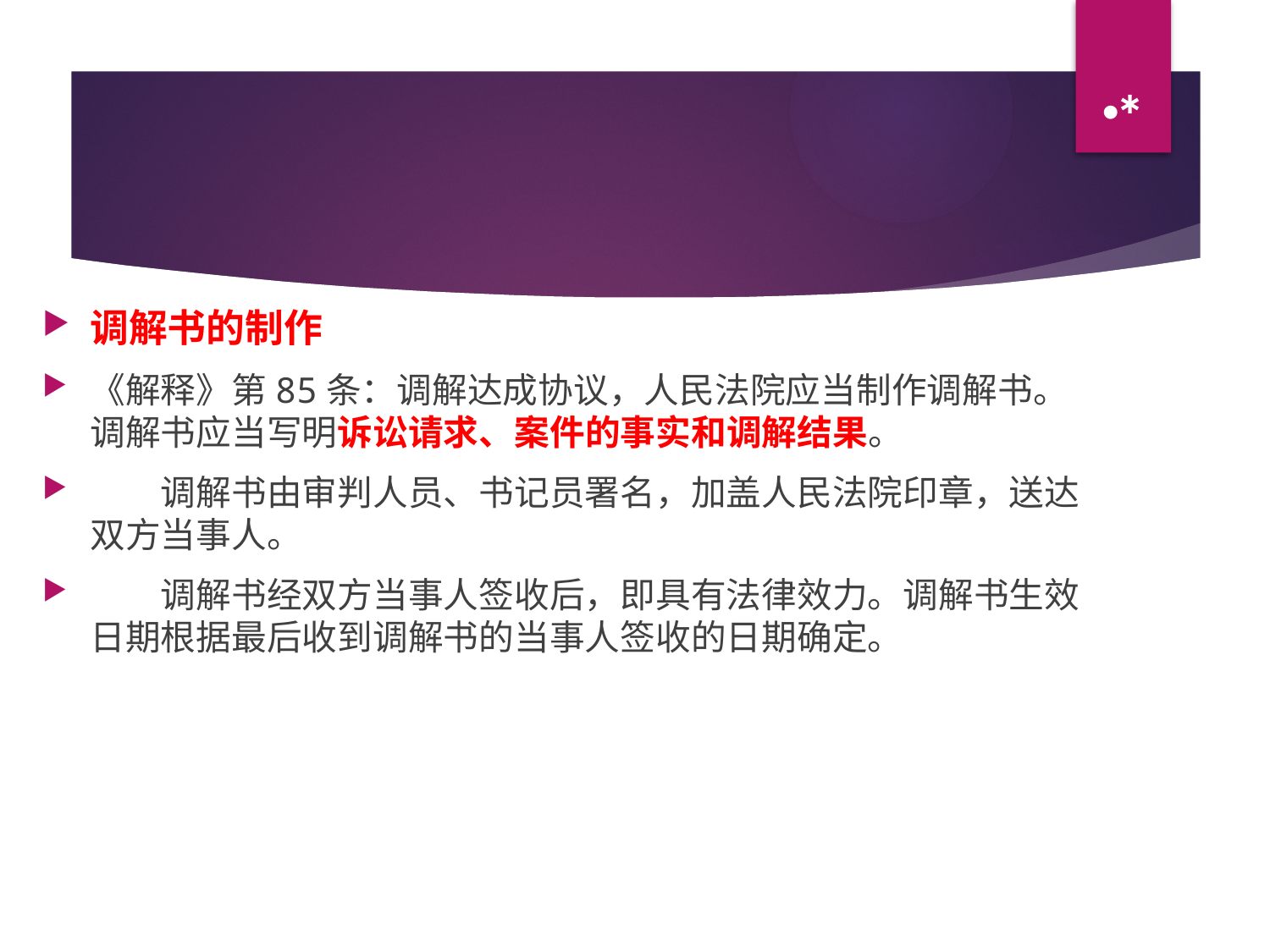

*
#
调解书的制作
《解释》第85条：调解达成协议，人民法院应当制作调解书。调解书应当写明诉讼请求、案件的事实和调解结果。
　　调解书由审判人员、书记员署名，加盖人民法院印章，送达双方当事人。
　　调解书经双方当事人签收后，即具有法律效力。调解书生效日期根据最后收到调解书的当事人签收的日期确定。